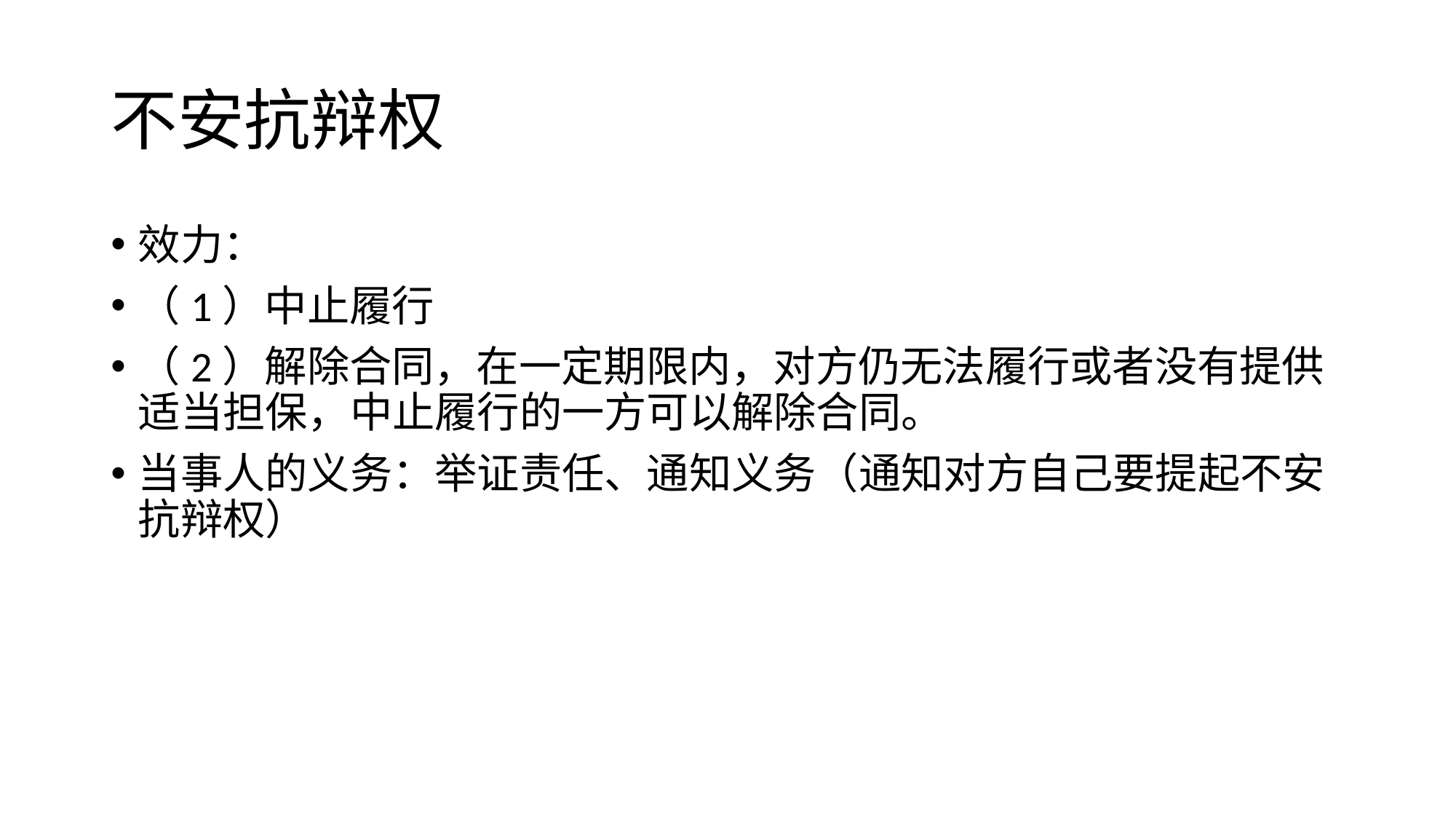

# 不安抗辩权
效力：
（1）中止履行
（2）解除合同，在一定期限内，对方仍无法履行或者没有提供适当担保，中止履行的一方可以解除合同。
当事人的义务：举证责任、通知义务（通知对方自己要提起不安抗辩权）